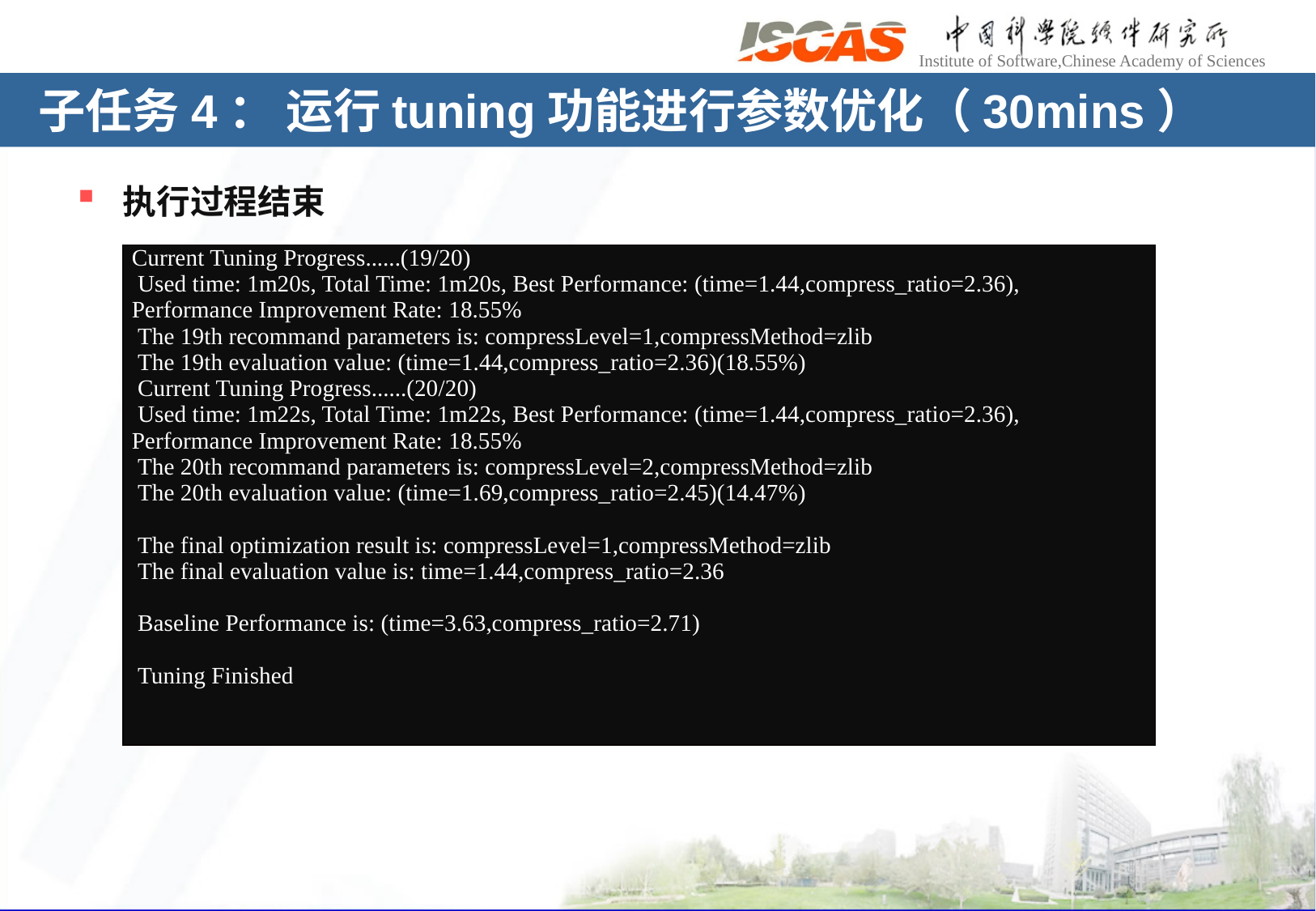

# 子任务4： 运行tuning功能进行参数优化（30mins）
执行过程结束

| Current Tuning Progress......(19/20) Used time: 1m20s, Total Time: 1m20s, Best Performance: (time=1.44,compress\_ratio=2.36), Performance Improvement Rate: 18.55% The 19th recommand parameters is: compressLevel=1,compressMethod=zlib The 19th evaluation value: (time=1.44,compress\_ratio=2.36)(18.55%) Current Tuning Progress......(20/20) Used time: 1m22s, Total Time: 1m22s, Best Performance: (time=1.44,compress\_ratio=2.36), Performance Improvement Rate: 18.55% The 20th recommand parameters is: compressLevel=2,compressMethod=zlib The 20th evaluation value: (time=1.69,compress\_ratio=2.45)(14.47%) The final optimization result is: compressLevel=1,compressMethod=zlib The final evaluation value is: time=1.44,compress\_ratio=2.36 Baseline Performance is: (time=3.63,compress\_ratio=2.71) Tuning Finished |
| --- |